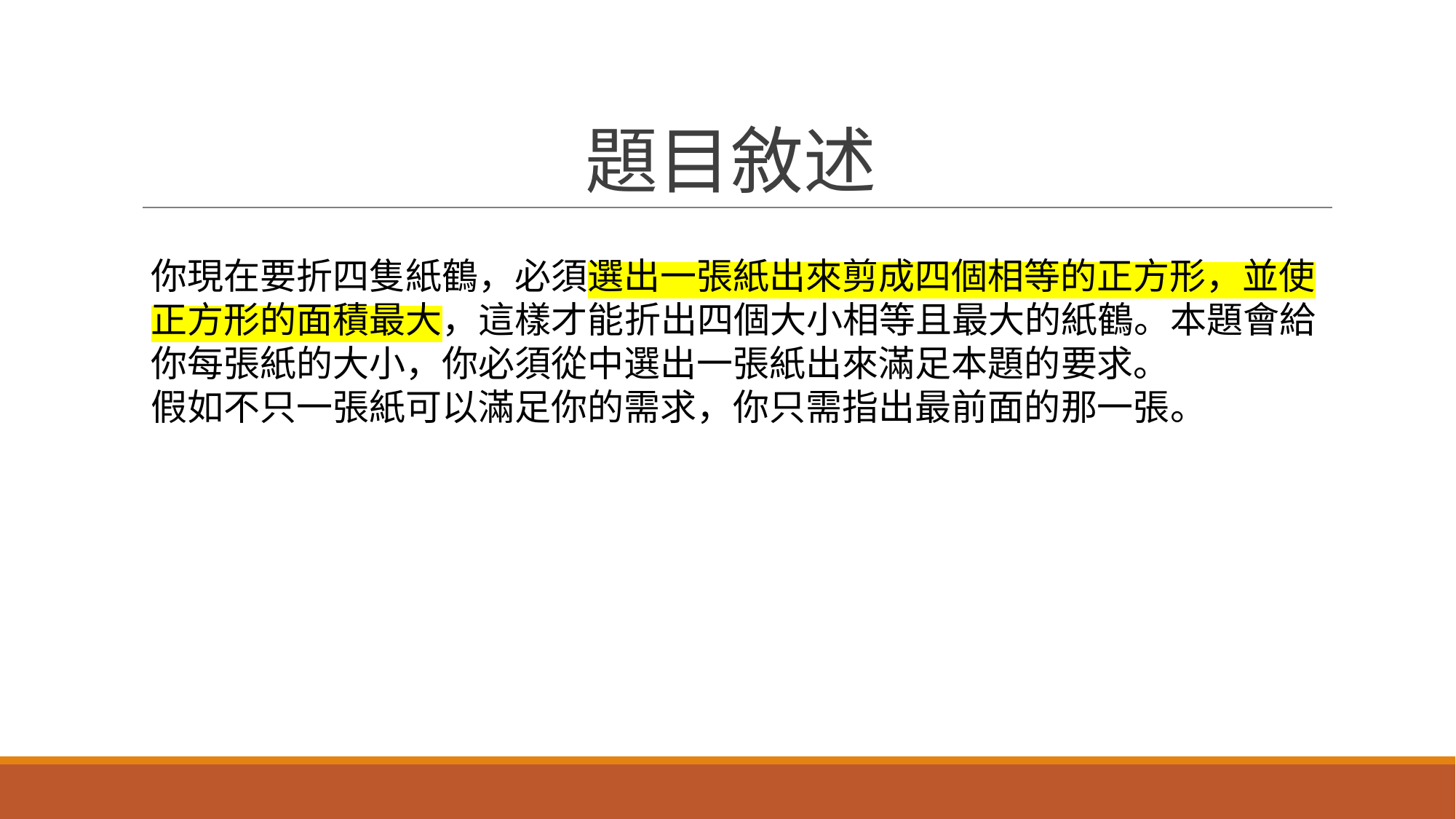

# 題目敘述
你現在要折四隻紙鶴，必須選出一張紙出來剪成四個相等的正方形，並使正方形的面積最大，這樣才能折出四個大小相等且最大的紙鶴。本題會給你每張紙的大小，你必須從中選出一張紙出來滿足本題的要求。
假如不只一張紙可以滿足你的需求，你只需指出最前面的那一張。